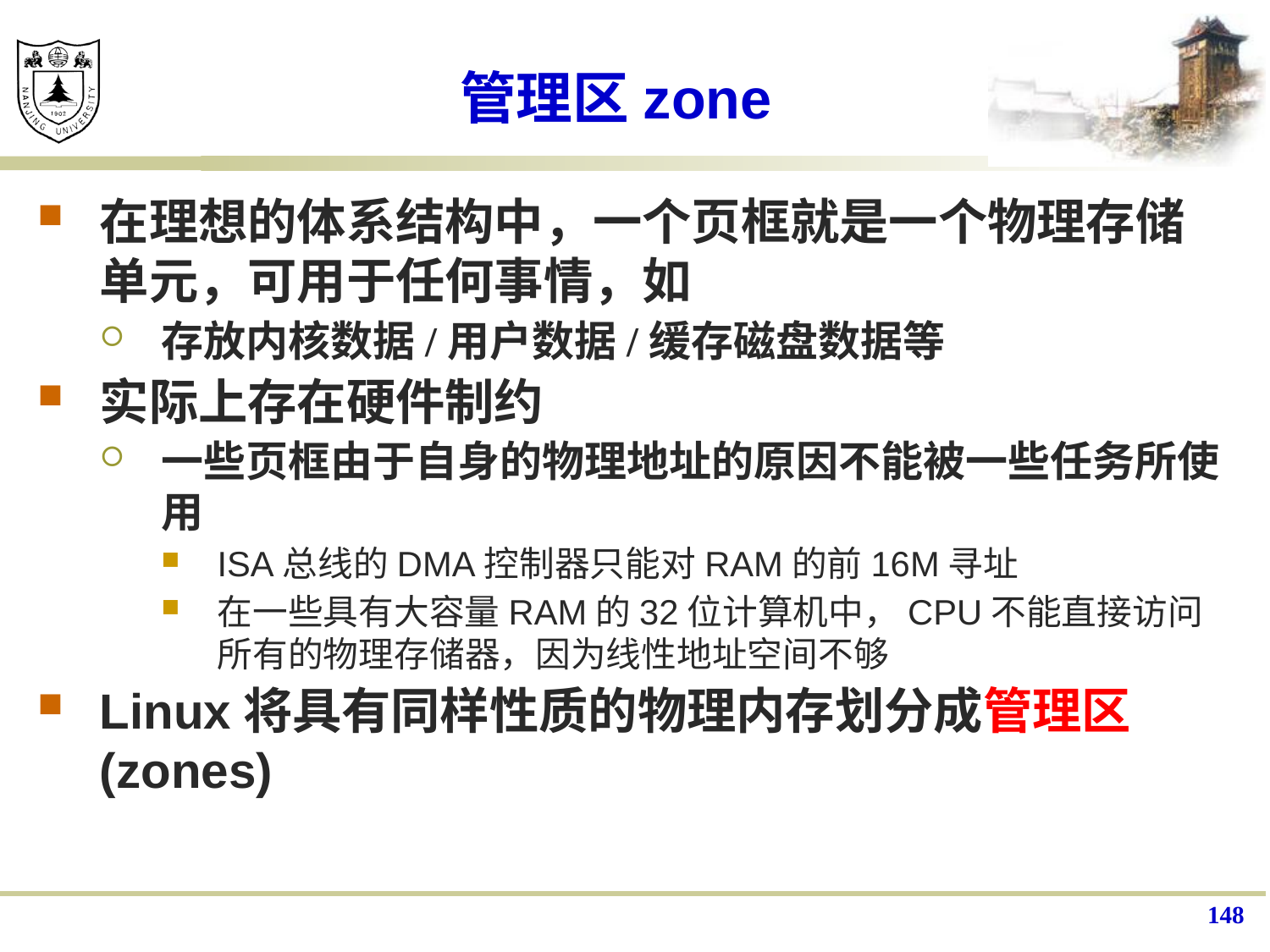

# 管理区zone
在理想的体系结构中，一个页框就是一个物理存储单元，可用于任何事情，如
存放内核数据/用户数据/缓存磁盘数据等
实际上存在硬件制约
一些页框由于自身的物理地址的原因不能被一些任务所使用
ISA总线的DMA控制器只能对RAM的前16M寻址
在一些具有大容量RAM的32位计算机中，CPU不能直接访问所有的物理存储器，因为线性地址空间不够
Linux将具有同样性质的物理内存划分成管理区(zones)
148